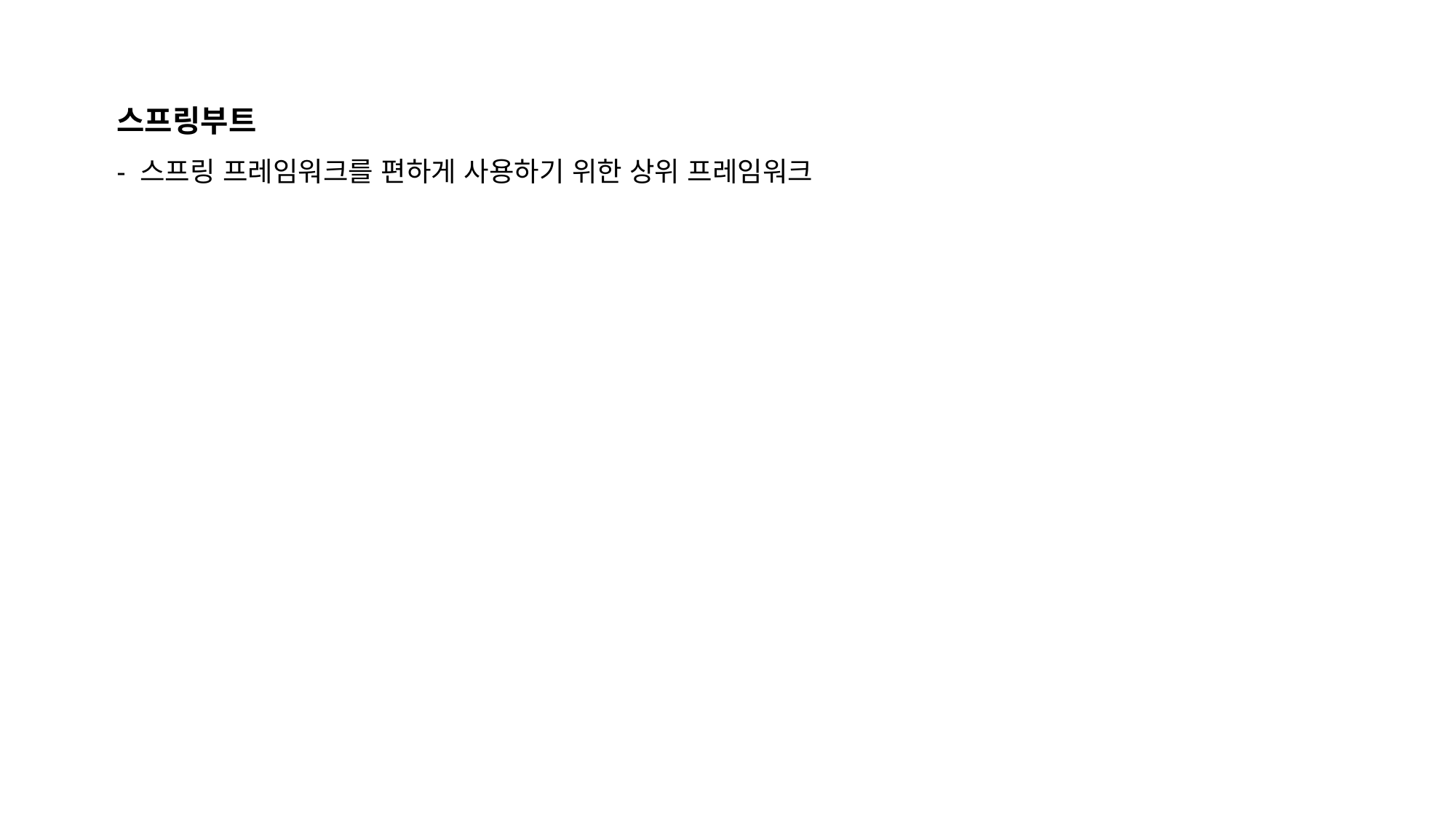

스프링부트
- 스프링 프레임워크를 편하게 사용하기 위한 상위 프레임워크